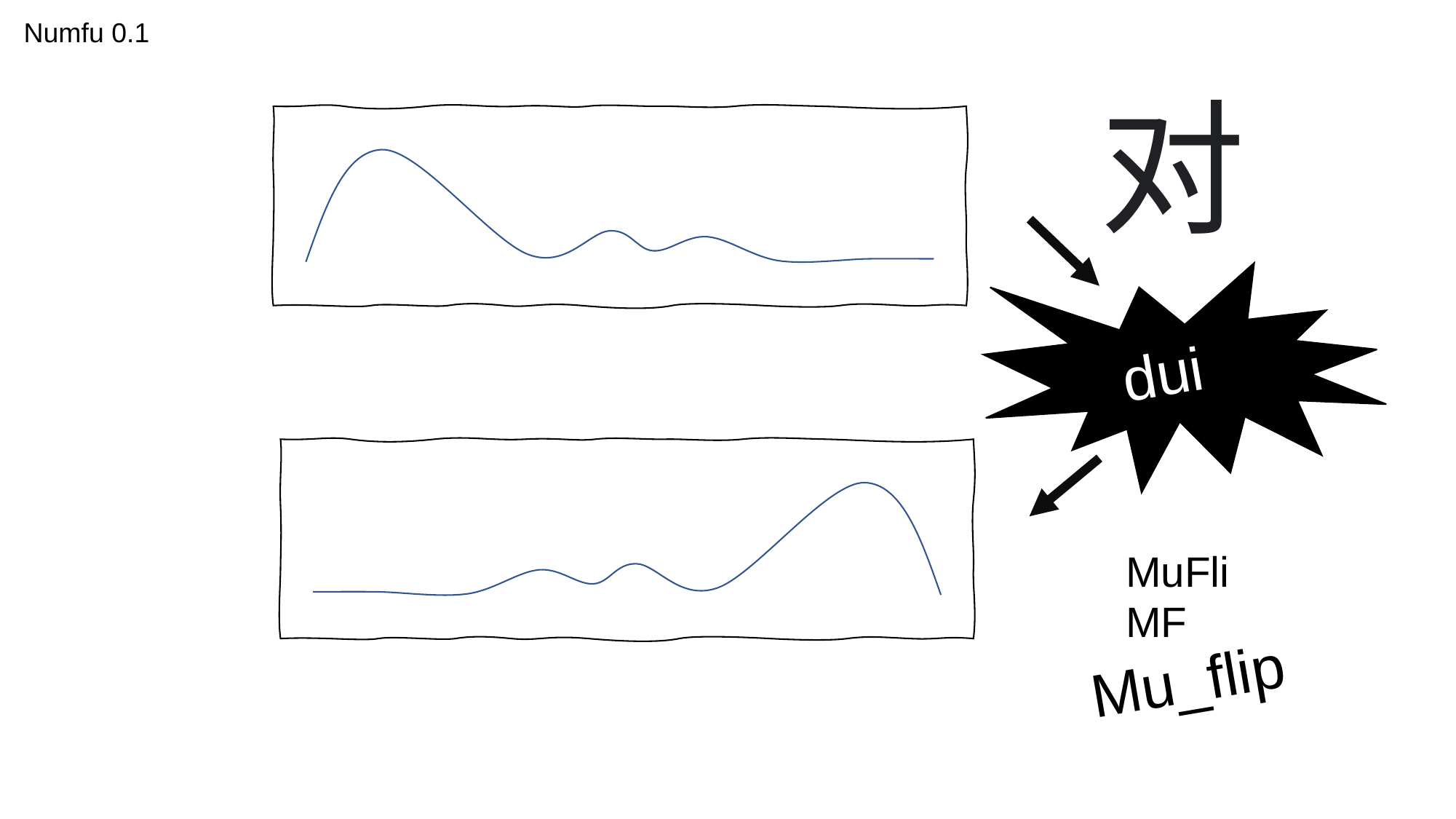

Numfu 0.1
对

dui

MuFli
MF
Mu_flip